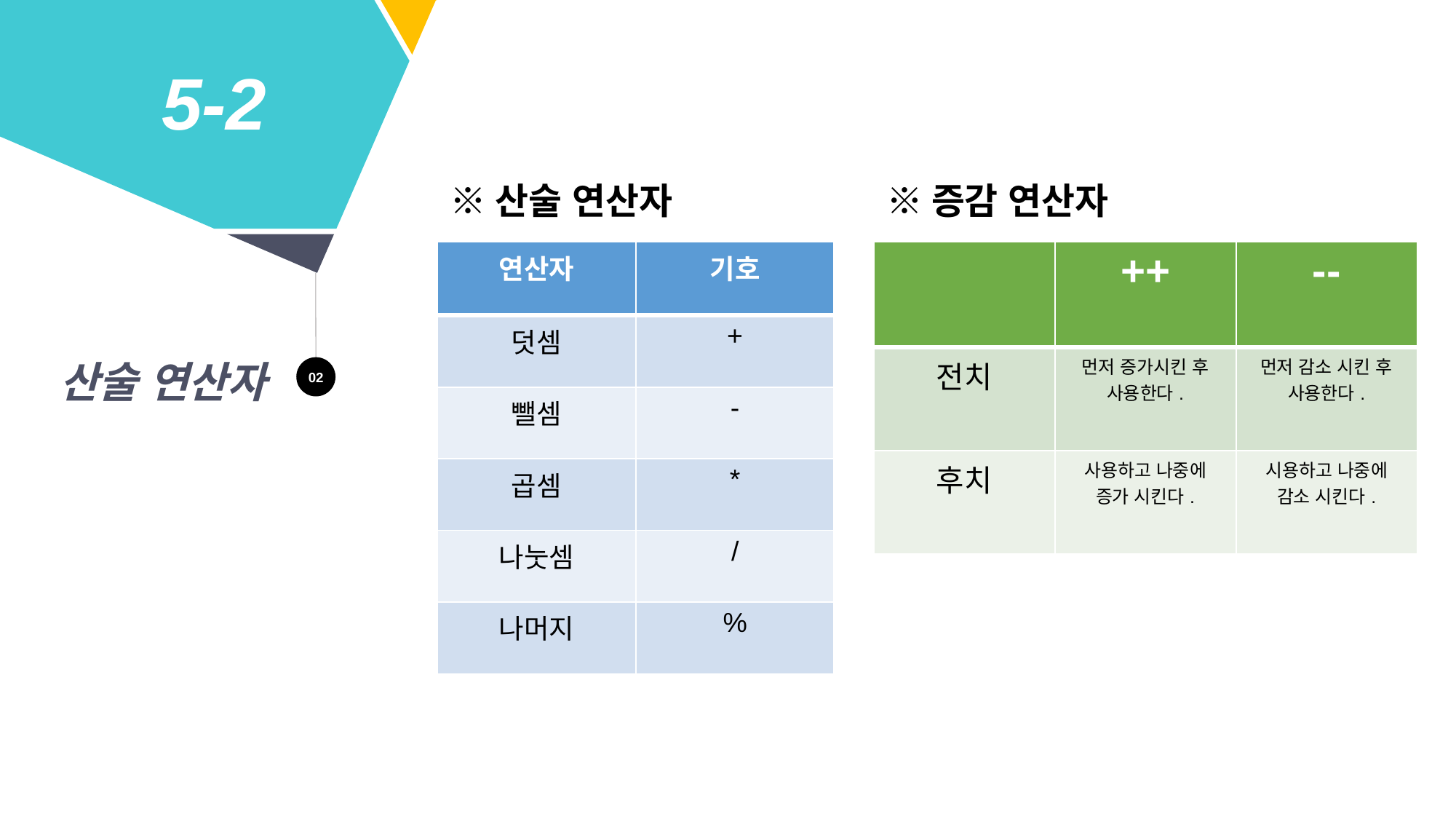

5-2
※산술 연산자
※증감 연산자
| 연산자 | 기호 |
| --- | --- |
| 덧셈 | + |
| 뺄셈 | - |
| 곱셈 | \* |
| 나눗셈 | / |
| 나머지 | % |
|  | ++ | -- |
| --- | --- | --- |
| 전치 | 먼저 증가시킨 후 사용한다. | 먼저 감소 시킨 후 사용한다. |
| 후치 | 사용하고 나중에 증가 시킨다. | 시용하고 나중에 감소 시킨다. |
산술 연산자
02